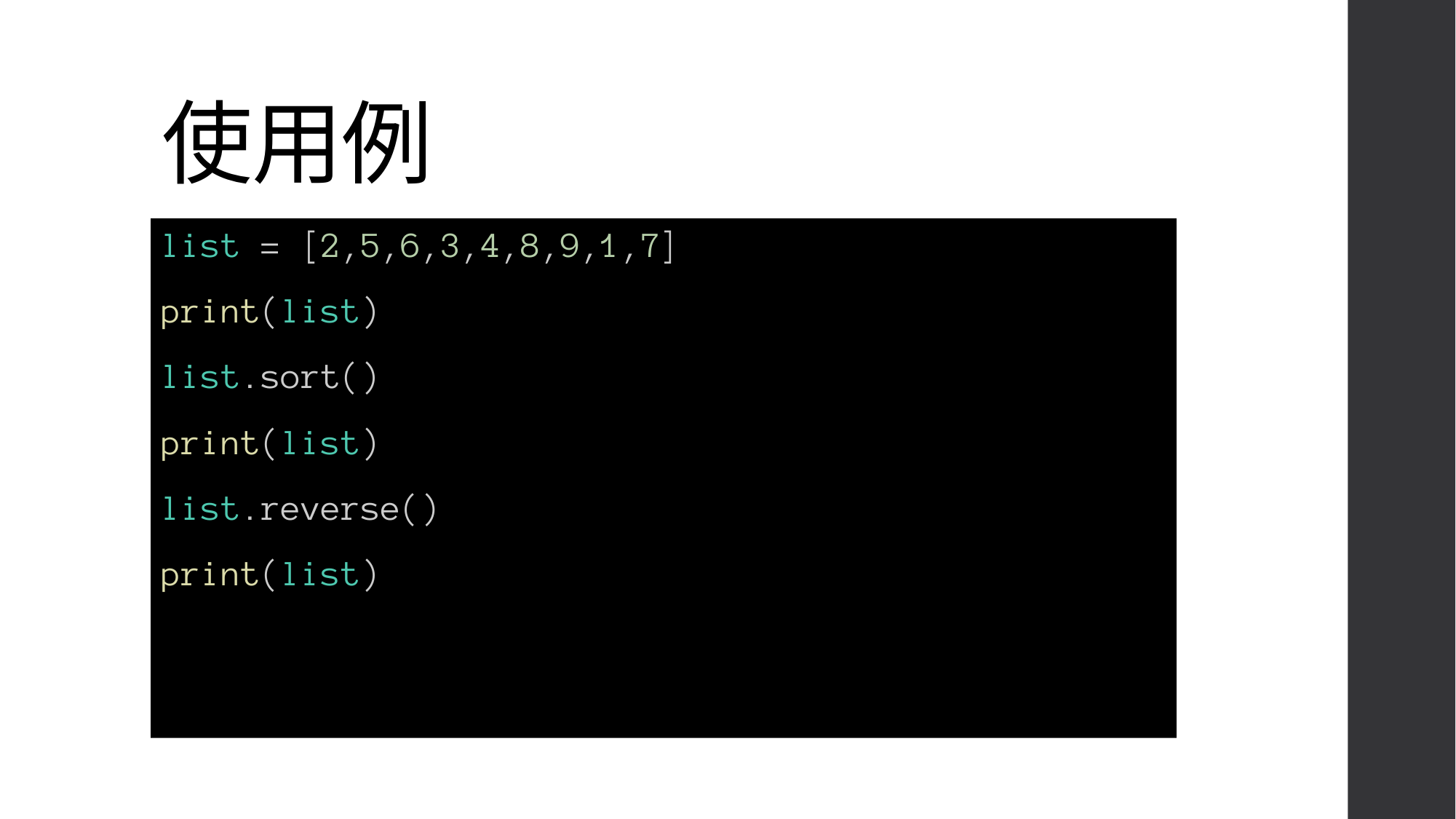

# 使用例
list = [2,5,6,3,4,8,9,1,7]
print(list)
list.sort()
print(list)
list.reverse()
print(list)